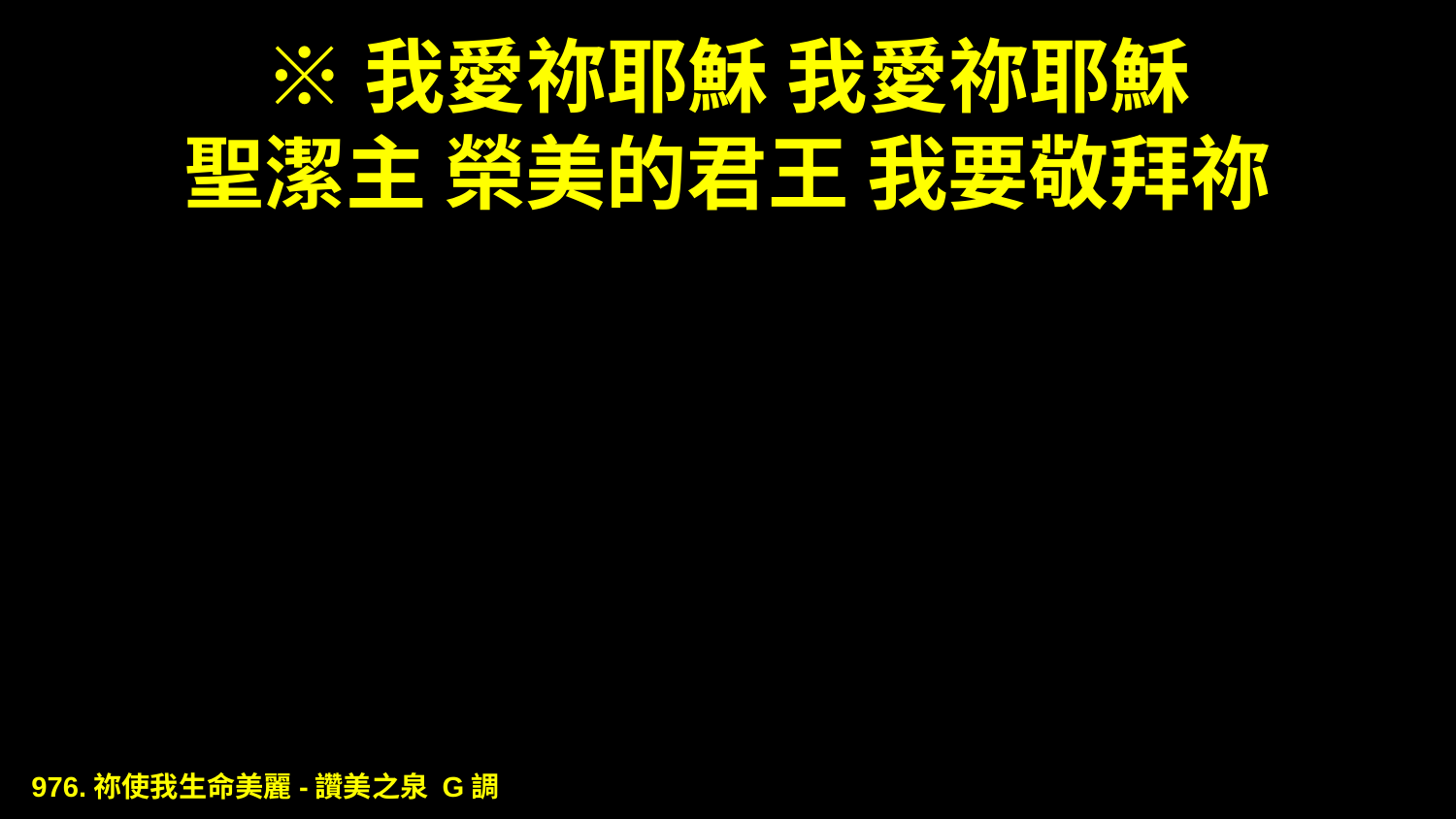

# ※我愛祢耶穌 我愛祢耶穌 聖潔主 榮美的君王 我要敬拜祢
976.祢使我生命美麗-讚美之泉 G調